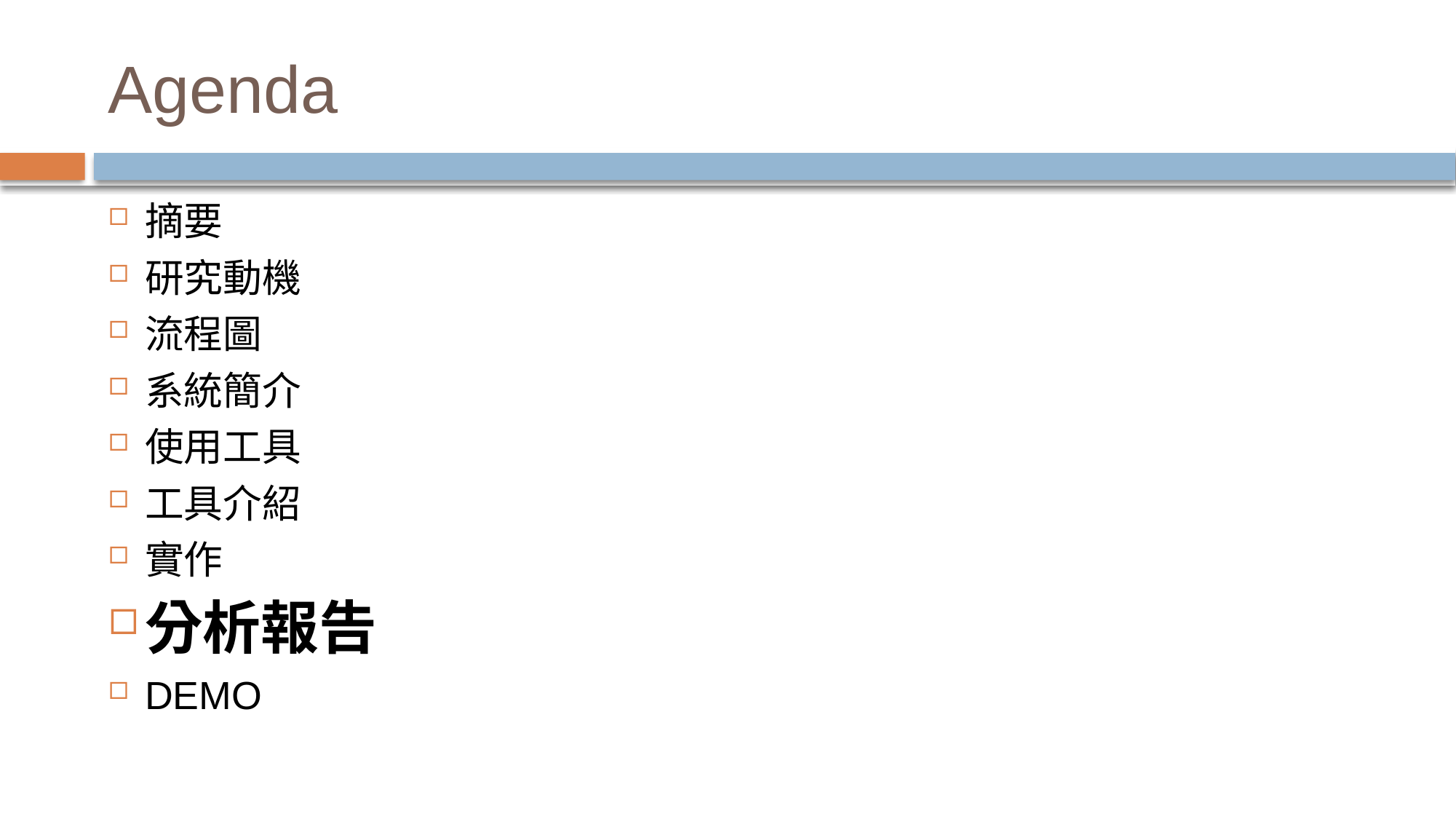

# Agenda
摘要
研究動機
流程圖
系統簡介
使用工具
工具介紹
實作
分析報告
DEMO